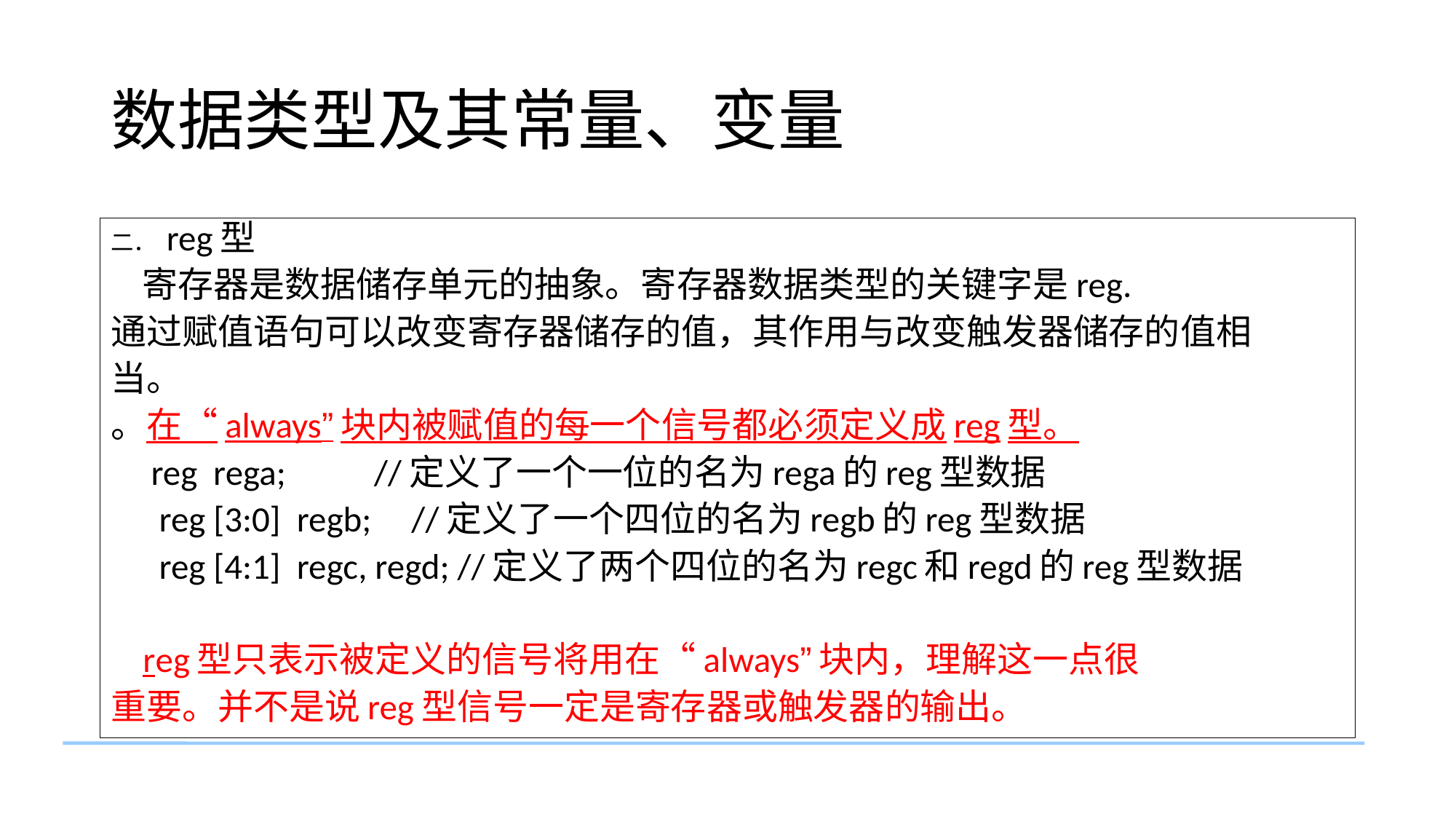

# 数据类型及其常量、变量
二． reg型
   寄存器是数据储存单元的抽象。寄存器数据类型的关键字是reg.
通过赋值语句可以改变寄存器储存的值，其作用与改变触发器储存的值相
当。
。在“always”块内被赋值的每一个信号都必须定义成reg型。
     reg  rega;           //定义了一个一位的名为rega的reg型数据
      reg [3:0]  regb;     //定义了一个四位的名为regb的reg型数据
      reg [4:1]  regc, regd; //定义了两个四位的名为regc和regd的reg型数据

    reg型只表示被定义的信号将用在“always”块内，理解这一点很
重要。并不是说reg型信号一定是寄存器或触发器的输出。